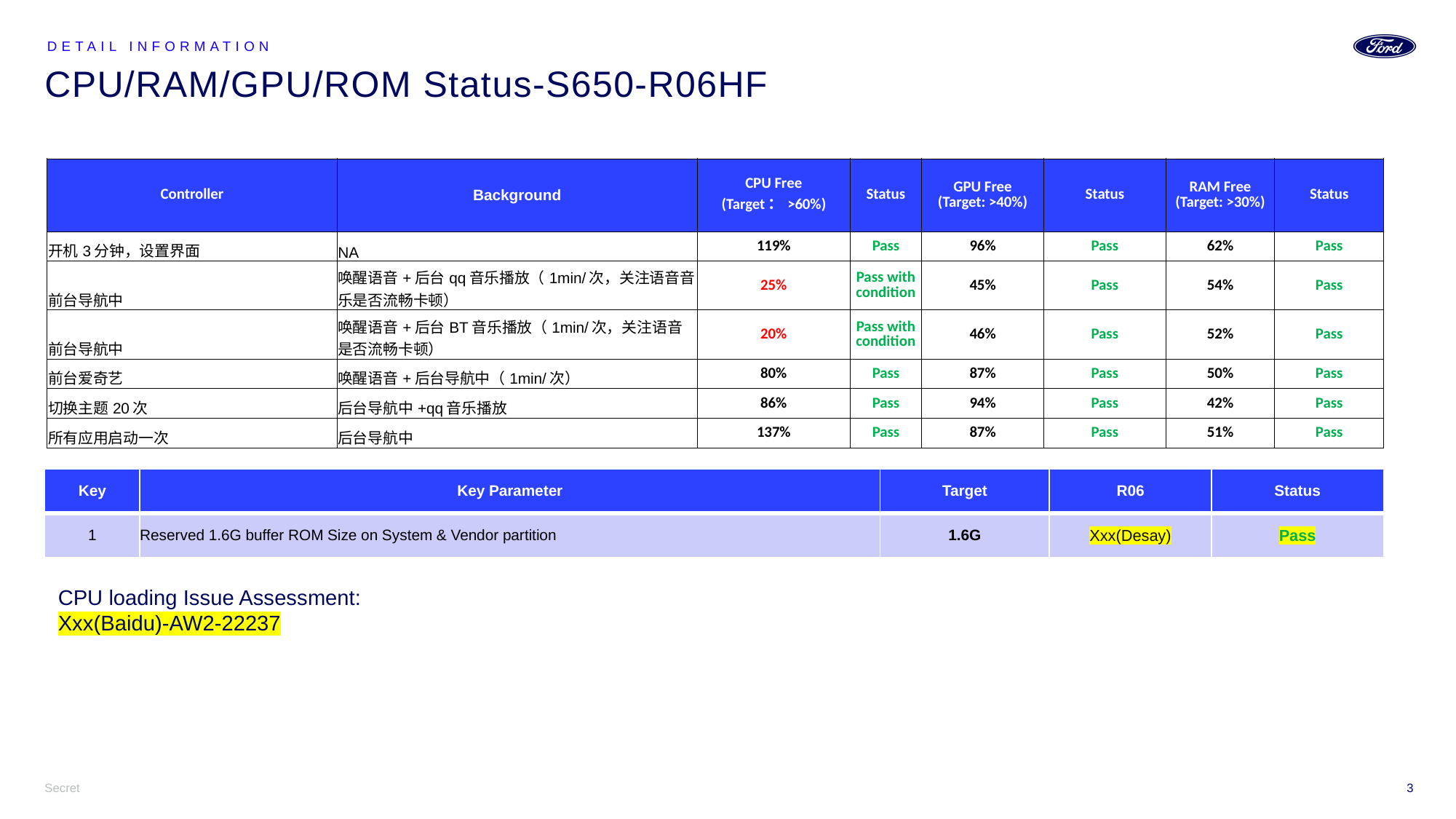

Detail information
# CPU/RAM/GPU/ROM Status-S650-R06HF
| Controller | Background | CPU Free (Target：>60%) | Status | GPU Free (Target: >40%) | Status | RAM Free (Target: >30%) | Status |
| --- | --- | --- | --- | --- | --- | --- | --- |
| 开机3分钟，设置界面 | NA | 119% | Pass | 96% | Pass | 62% | Pass |
| 前台导航中 | 唤醒语音+后台qq音乐播放（1min/次，关注语音音乐是否流畅卡顿） | 25% | Pass with condition | 45% | Pass | 54% | Pass |
| 前台导航中 | 唤醒语音+后台BT音乐播放（1min/次，关注语音是否流畅卡顿） | 20% | Pass with condition | 46% | Pass | 52% | Pass |
| 前台爱奇艺 | 唤醒语音+后台导航中（1min/次） | 80% | Pass | 87% | Pass | 50% | Pass |
| 切换主题20次 | 后台导航中+qq音乐播放 | 86% | Pass | 94% | Pass | 42% | Pass |
| 所有应用启动一次 | 后台导航中 | 137% | Pass | 87% | Pass | 51% | Pass |
| Key | Key Parameter | Target | R06 | Status |
| --- | --- | --- | --- | --- |
| 1 | Reserved 1.6G buffer ROM Size on System & Vendor partition | 1.6G | Xxx(Desay) | Pass |
CPU loading Issue Assessment:
Xxx(Baidu)-AW2-22237
3